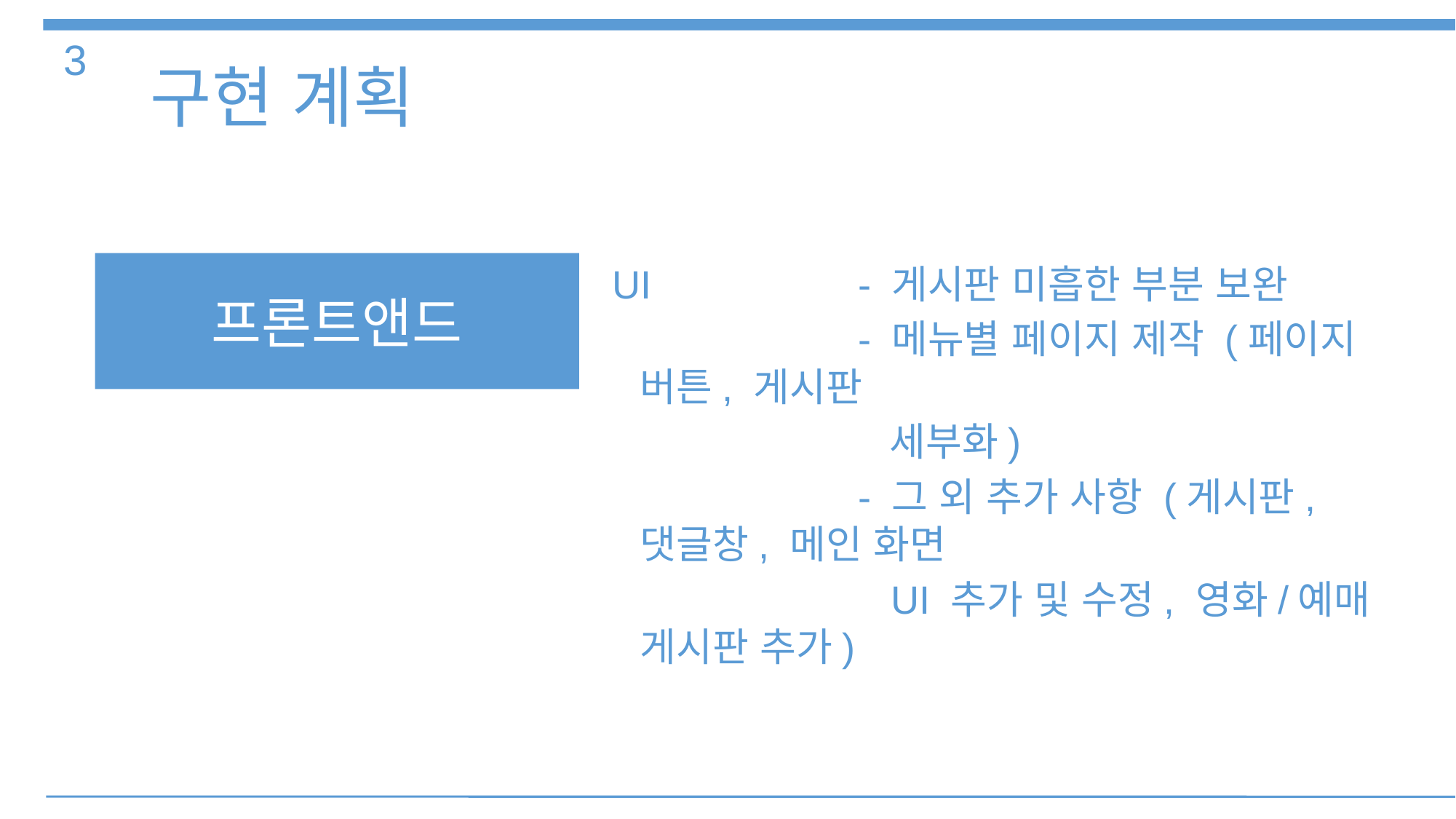

구현 계획
3
프론트앤드
UI		- 게시판 미흡한 부분 보완
			- 메뉴별 페이지 제작 (페이지 버튼, 게시판
			  세부화)
			- 그 외 추가 사항 (게시판, 댓글창, 메인 화면
			   UI 추가 및 수정, 영화/예매 게시판 추가)